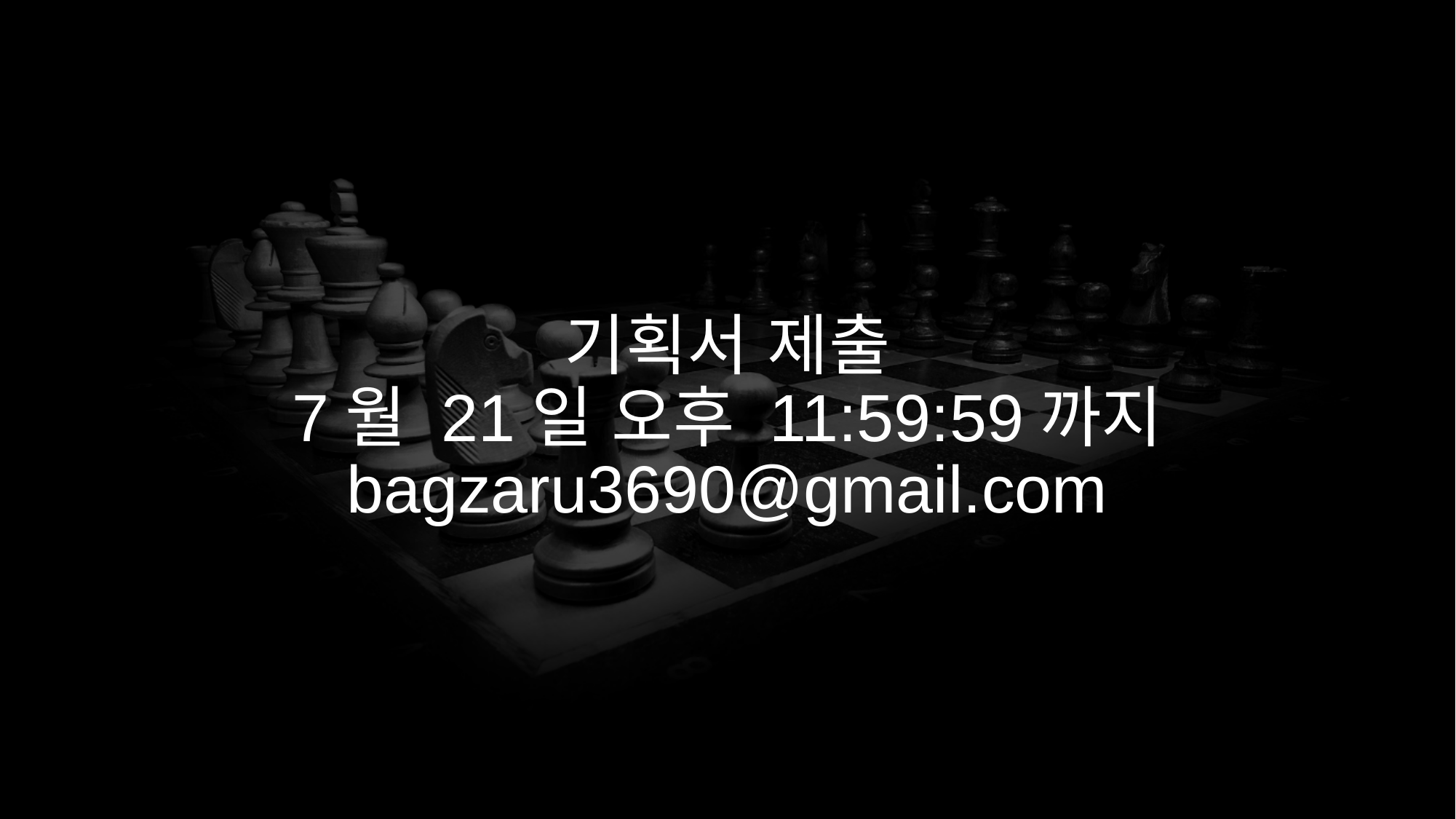

# 기획서 제출 7월 21일 오후 11:59:59까지 bagzaru3690@gmail.com